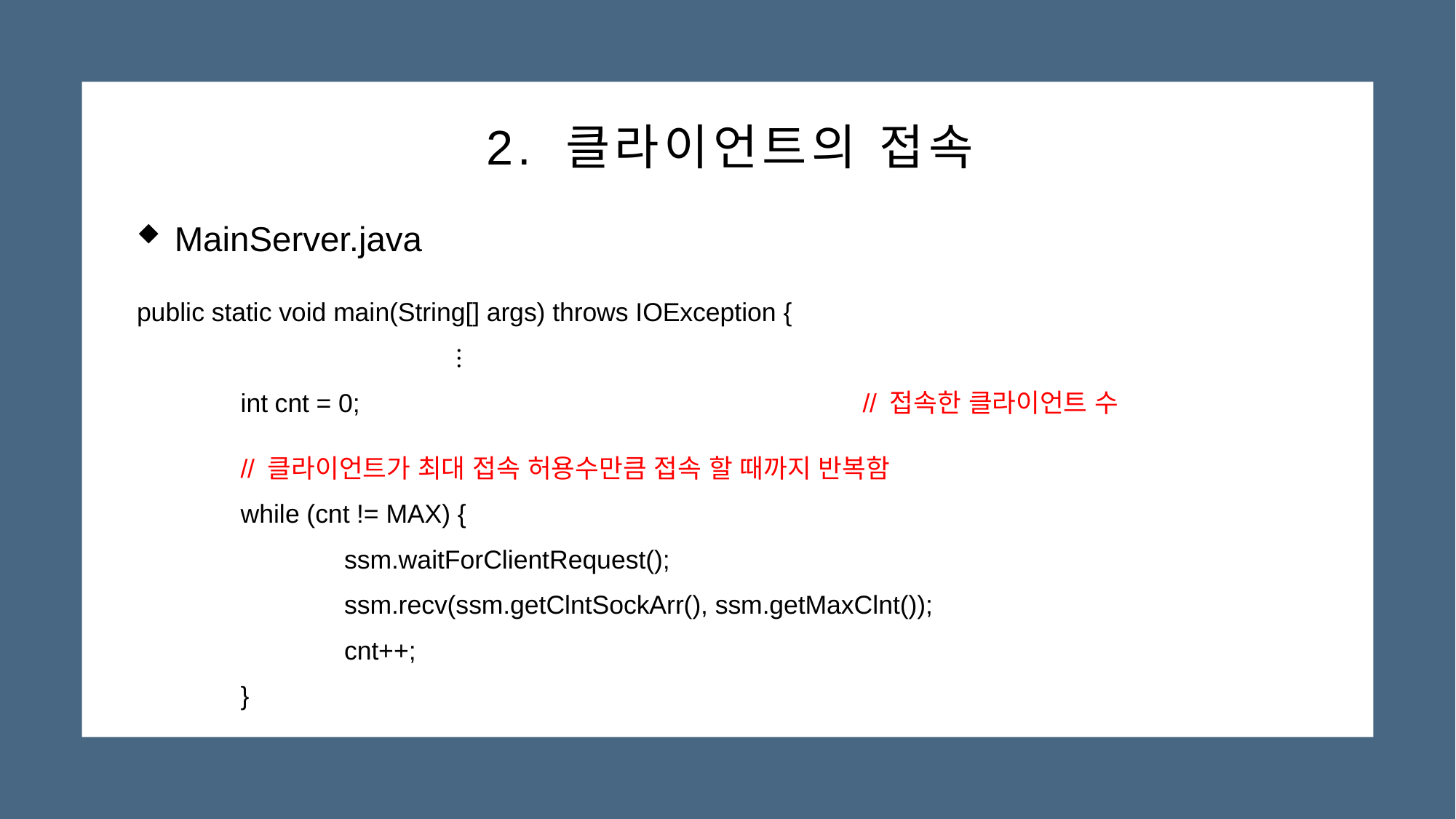

# 2. 클라이언트의 접속
 MainServer.java

public static void main(String[] args) throws IOException {
			︙
	int cnt = 0;					// 접속한 클라이언트 수

	// 클라이언트가 최대 접속 허용수만큼 접속 할 때까지 반복함
	while (cnt != MAX) {
		ssm.waitForClientRequest();
		ssm.recv(ssm.getClntSockArr(), ssm.getMaxClnt());
		cnt++;
	}